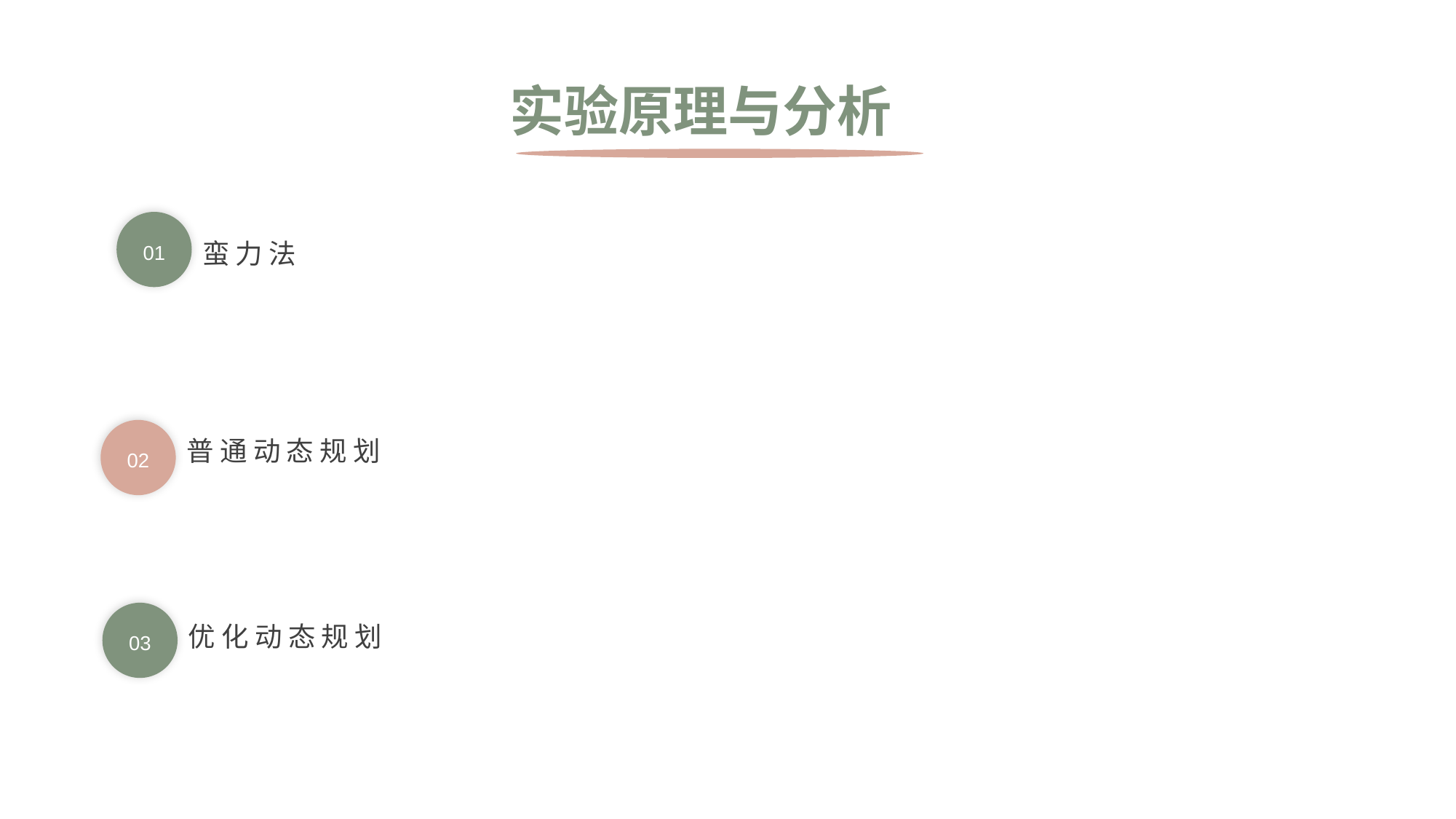

实验原理与分析

01
蛮力法
02
普通动态规划
03
优化动态规划